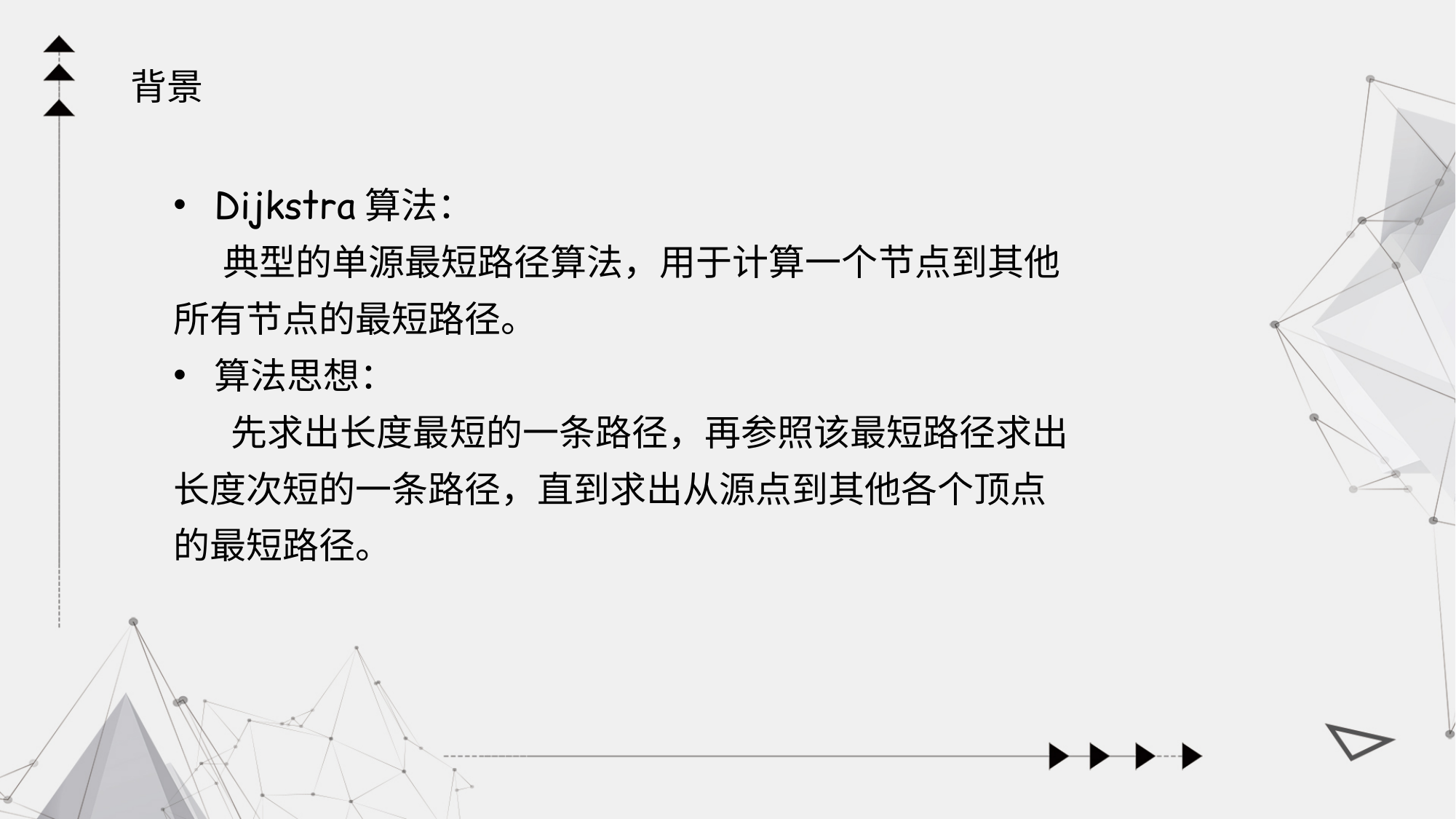

背景
Dijkstra算法：
     典型的单源最短路径算法，用于计算一个节点到其他所有节点的最短路径。
算法思想：
      先求出长度最短的一条路径，再参照该最短路径求出长度次短的一条路径，直到求出从源点到其他各个顶点的最短路径。